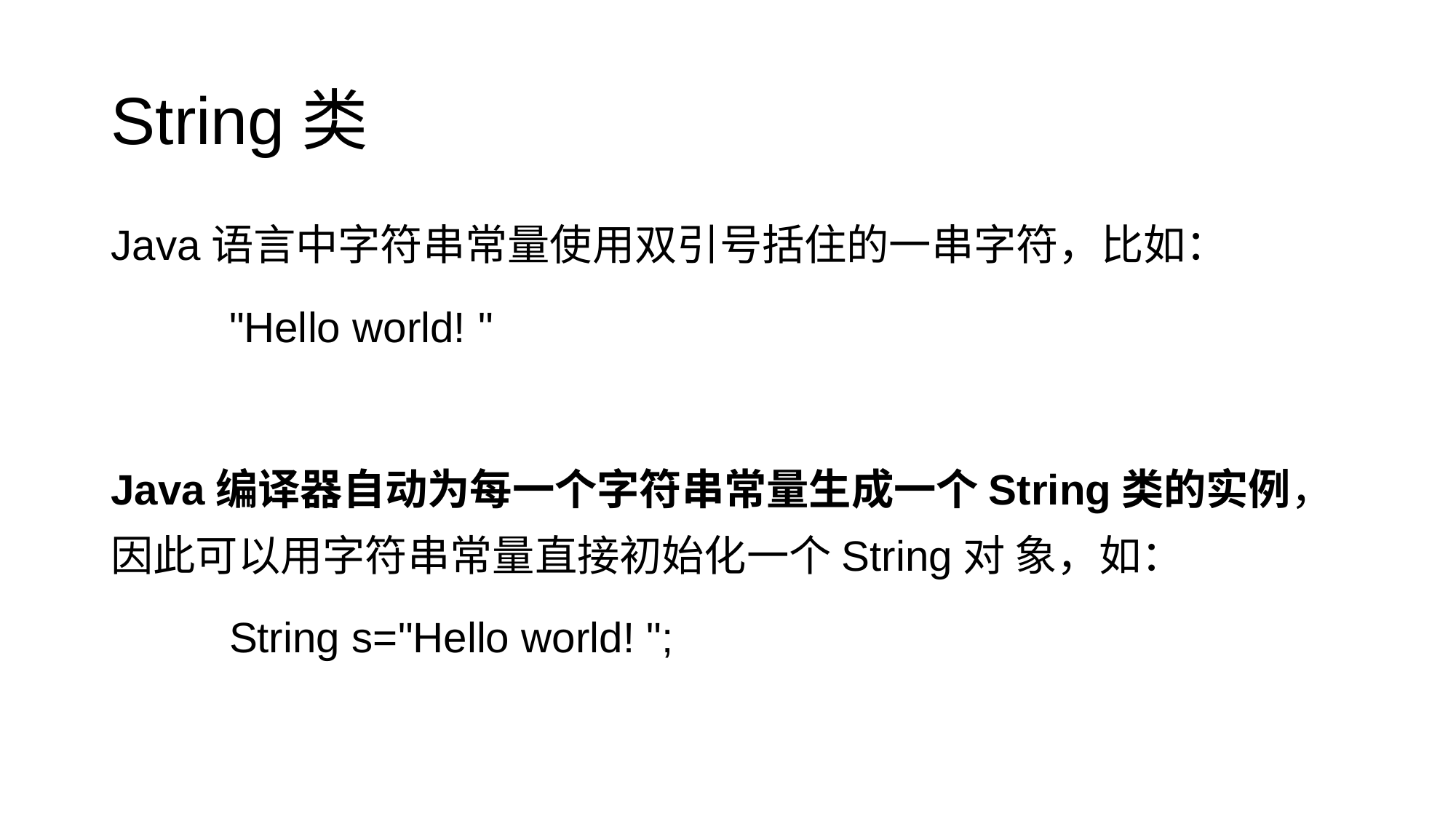

# String类
Java语言中字符串常量使用双引号括住的一串字符，比如：
          "Hello world! "

Java编译器自动为每一个字符串常量生成一个String类的实例，因此可以用字符串常量直接初始化一个String对 象，如：
          String s="Hello world! ";